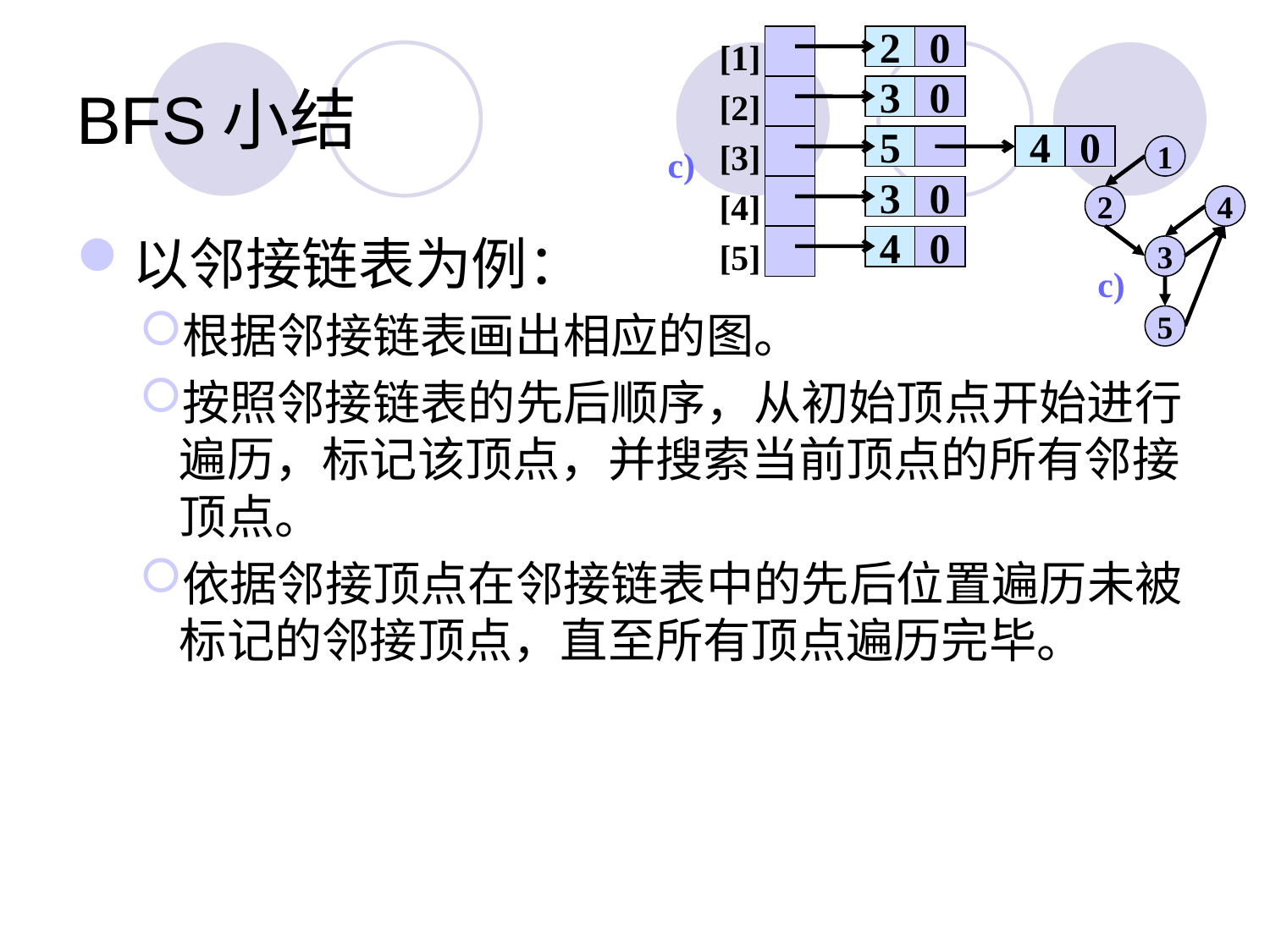

2
0
[1]
# BFS小结

3
0
[2]

5

4
0
1
c)
[3]

3
0
2
4
[4]

以邻接链表为例：
根据邻接链表画出相应的图。
按照邻接链表的先后顺序，从初始顶点开始进行遍历，标记该顶点，并搜索当前顶点的所有邻接顶点。
依据邻接顶点在邻接链表中的先后位置遍历未被标记的邻接顶点，直至所有顶点遍历完毕。

4
0
3
[5]

c)

5